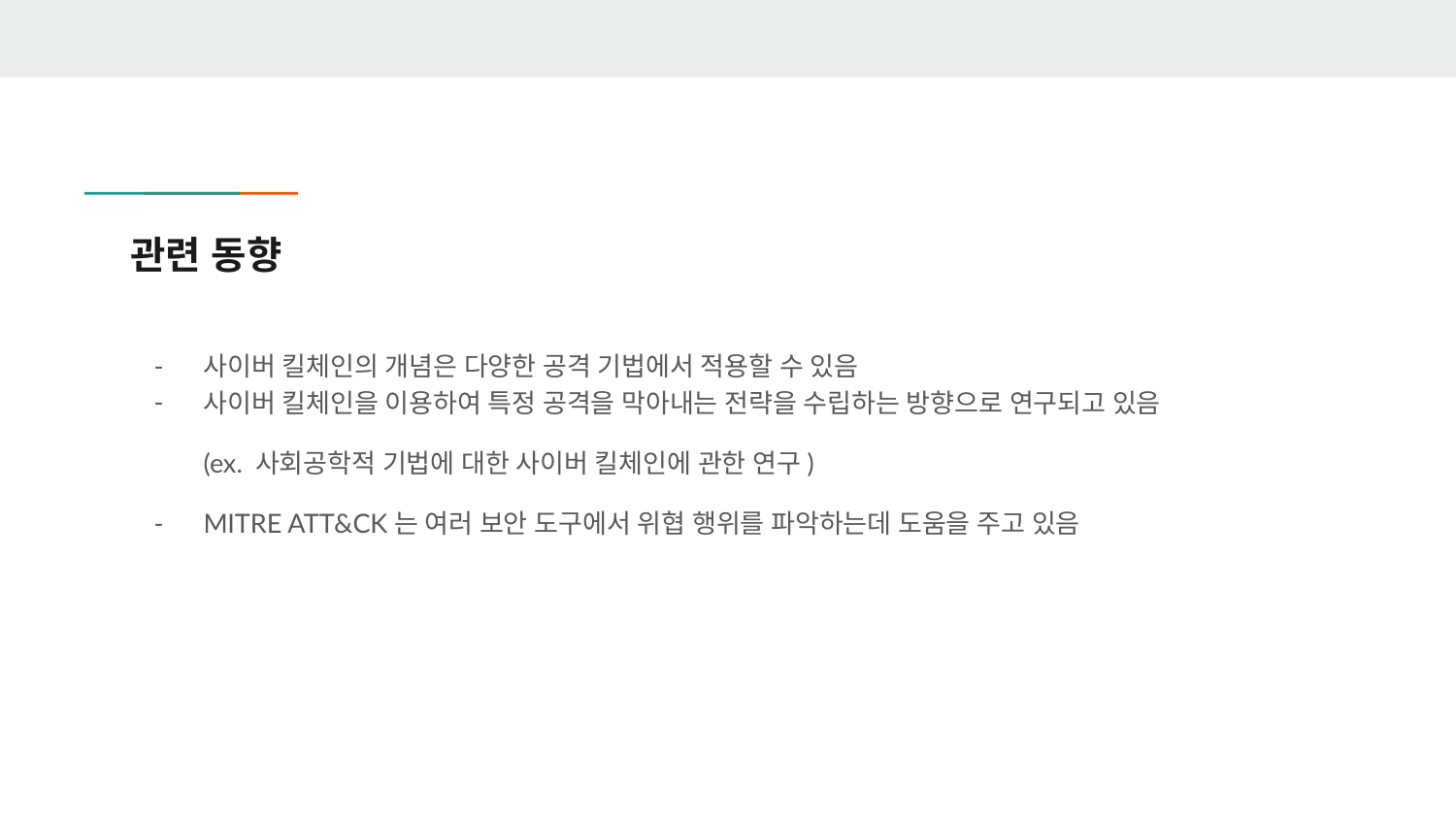

# 관련 동향
사이버 킬체인의 개념은 다양한 공격 기법에서 적용할 수 있음
사이버 킬체인을 이용하여 특정 공격을 막아내는 전략을 수립하는 방향으로 연구되고 있음
(ex. 사회공학적 기법에 대한 사이버 킬체인에 관한 연구)
MITRE ATT&CK는 여러 보안 도구에서 위협 행위를 파악하는데 도움을 주고 있음